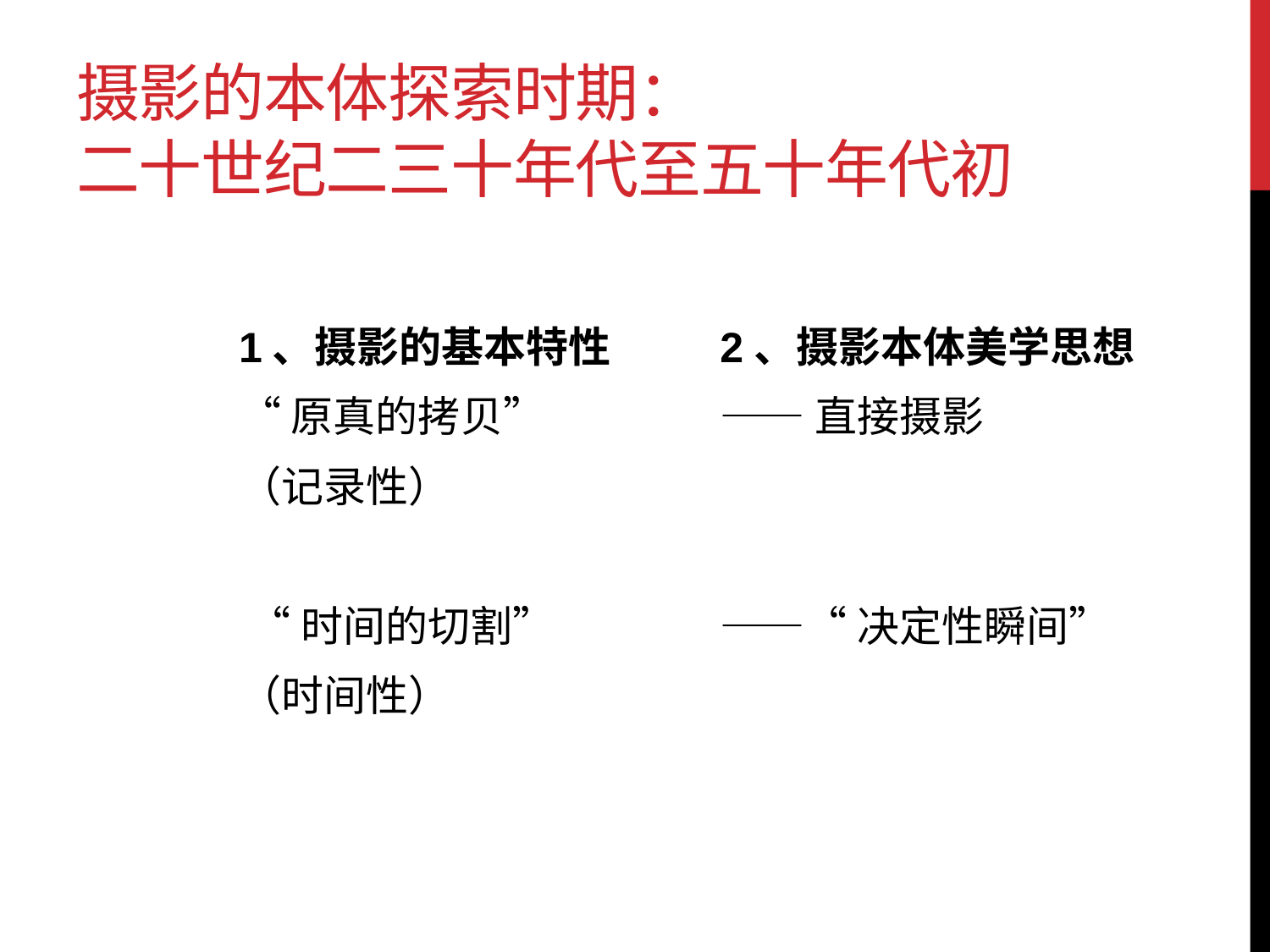

# 摄影的本体探索时期： 二十世纪二三十年代至五十年代初

1、摄影的基本特性
“原真的拷贝”
（记录性）

 “时间的切割”
（时间性）
2、摄影本体美学思想
——直接摄影

——“决定性瞬间”